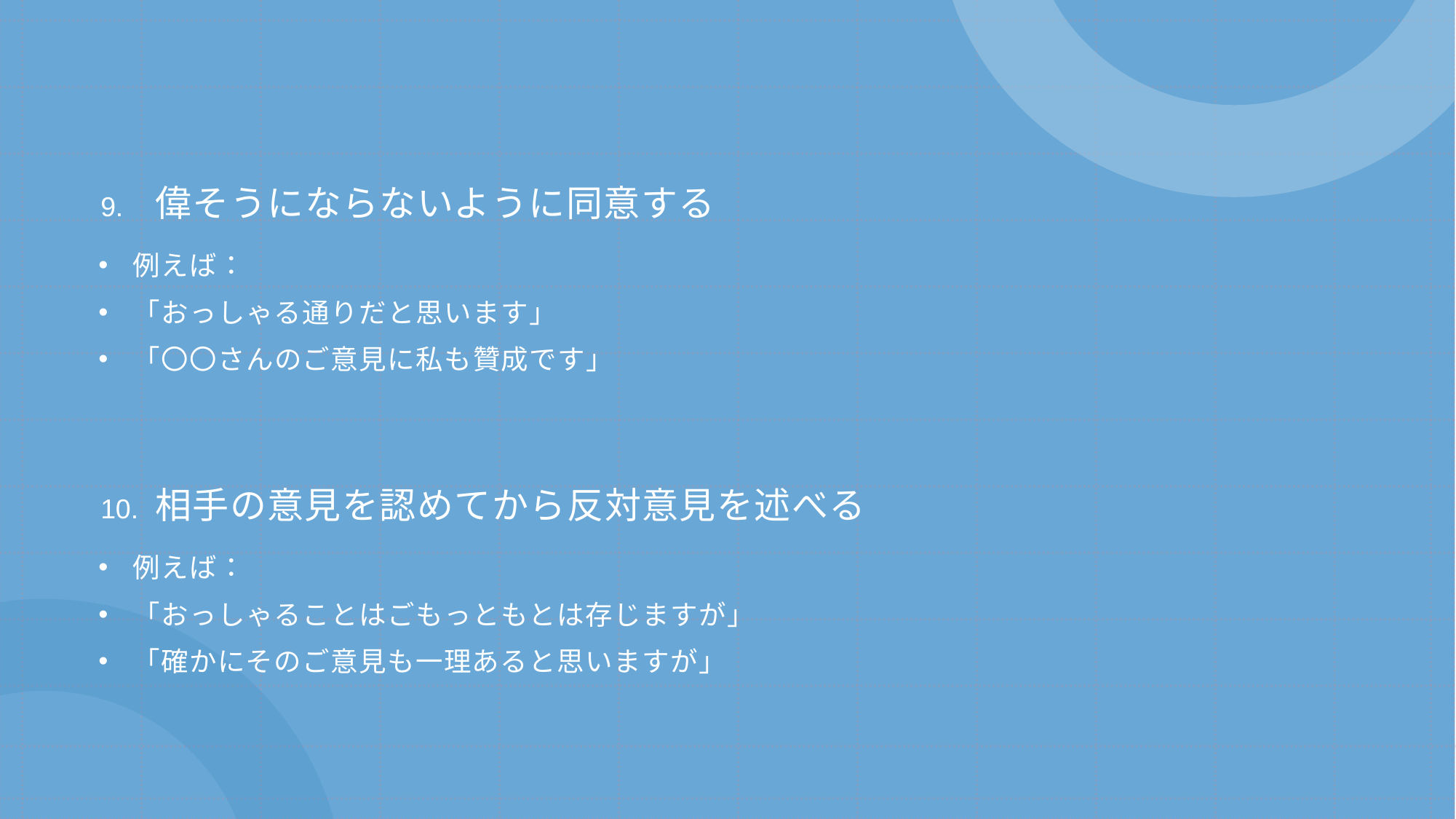

偉そうにならないように同意する
例えば：
「おっしゃる通りだと思います」
「〇〇さんのご意見に私も贊成です」
相手の意見を認めてから反対意見を述べる
例えば：
「おっしゃることはごもっともとは存じますが」
「確かにそのご意見も一理あると思いますが」